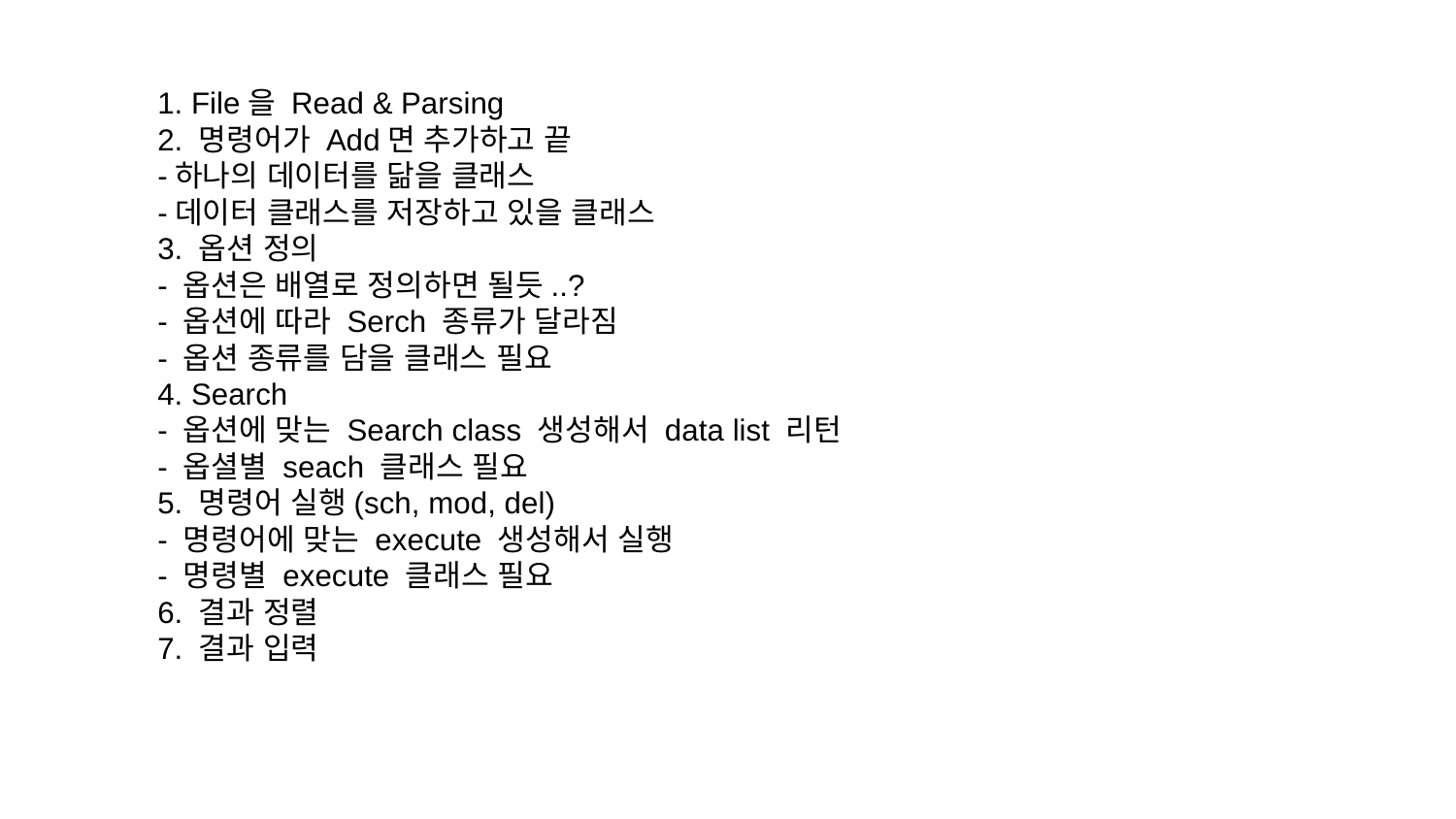

1. File을 Read & Parsing
2. 명령어가 Add면 추가하고 끝
-하나의 데이터를 닮을 클래스
-데이터 클래스를 저장하고 있을 클래스
3. 옵션 정의
- 옵션은 배열로 정의하면 될듯..?
- 옵션에 따라 Serch 종류가 달라짐
- 옵션 종류를 담을 클래스 필요
4. Search
- 옵션에 맞는 Search class 생성해서 data list 리턴
- 옵셜별 seach 클래스 필요
5. 명령어 실행(sch, mod, del)
- 명령어에 맞는 execute 생성해서 실행
- 명령별 execute 클래스 필요
6. 결과 정렬
7. 결과 입력